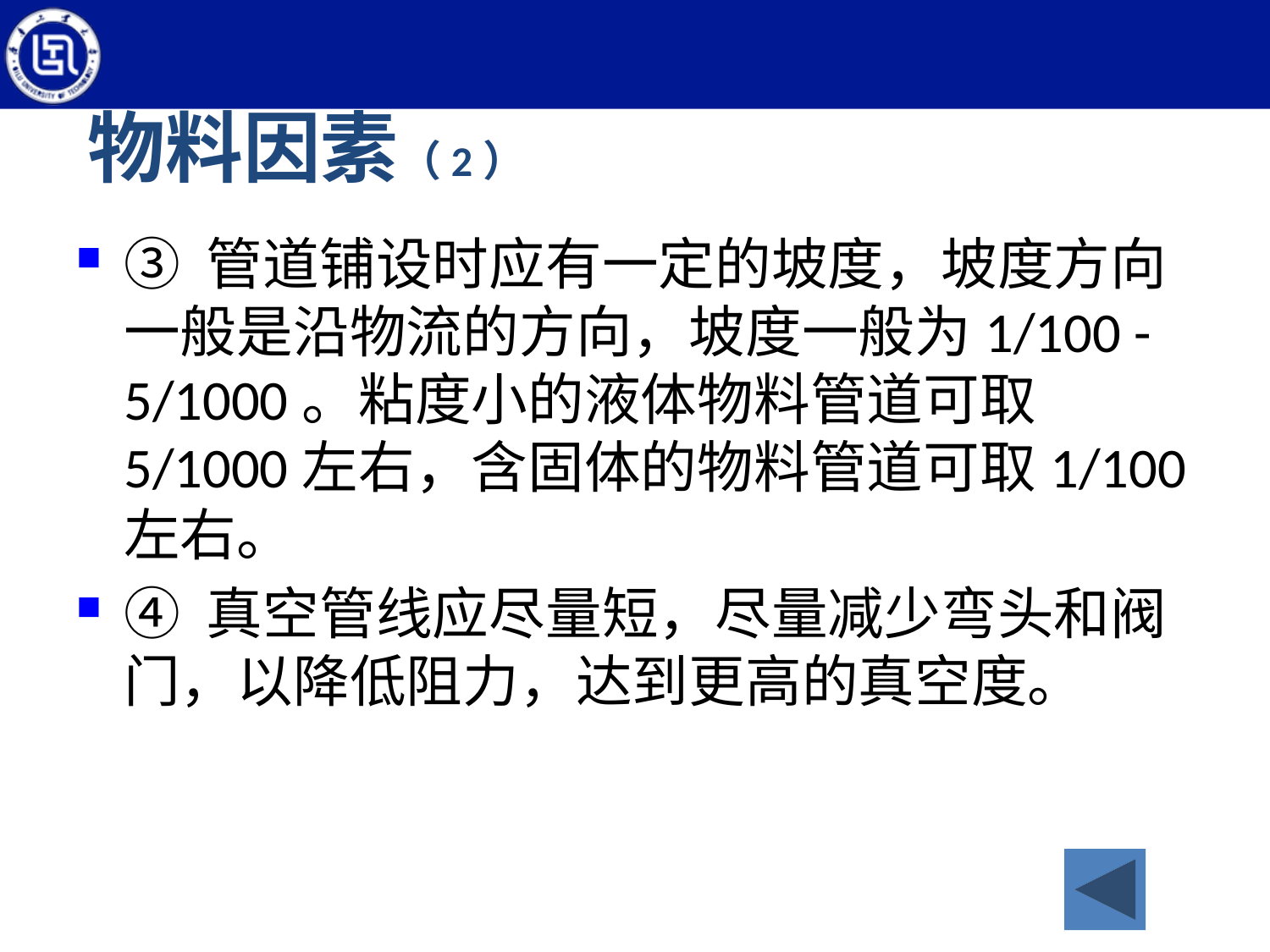

# 物料因素（2）
③ 管道铺设时应有一定的坡度，坡度方向一般是沿物流的方向，坡度一般为1/100 - 5/1000。粘度小的液体物料管道可取5/1000左右，含固体的物料管道可取1/100左右。
④ 真空管线应尽量短，尽量减少弯头和阀门，以降低阻力，达到更高的真空度。